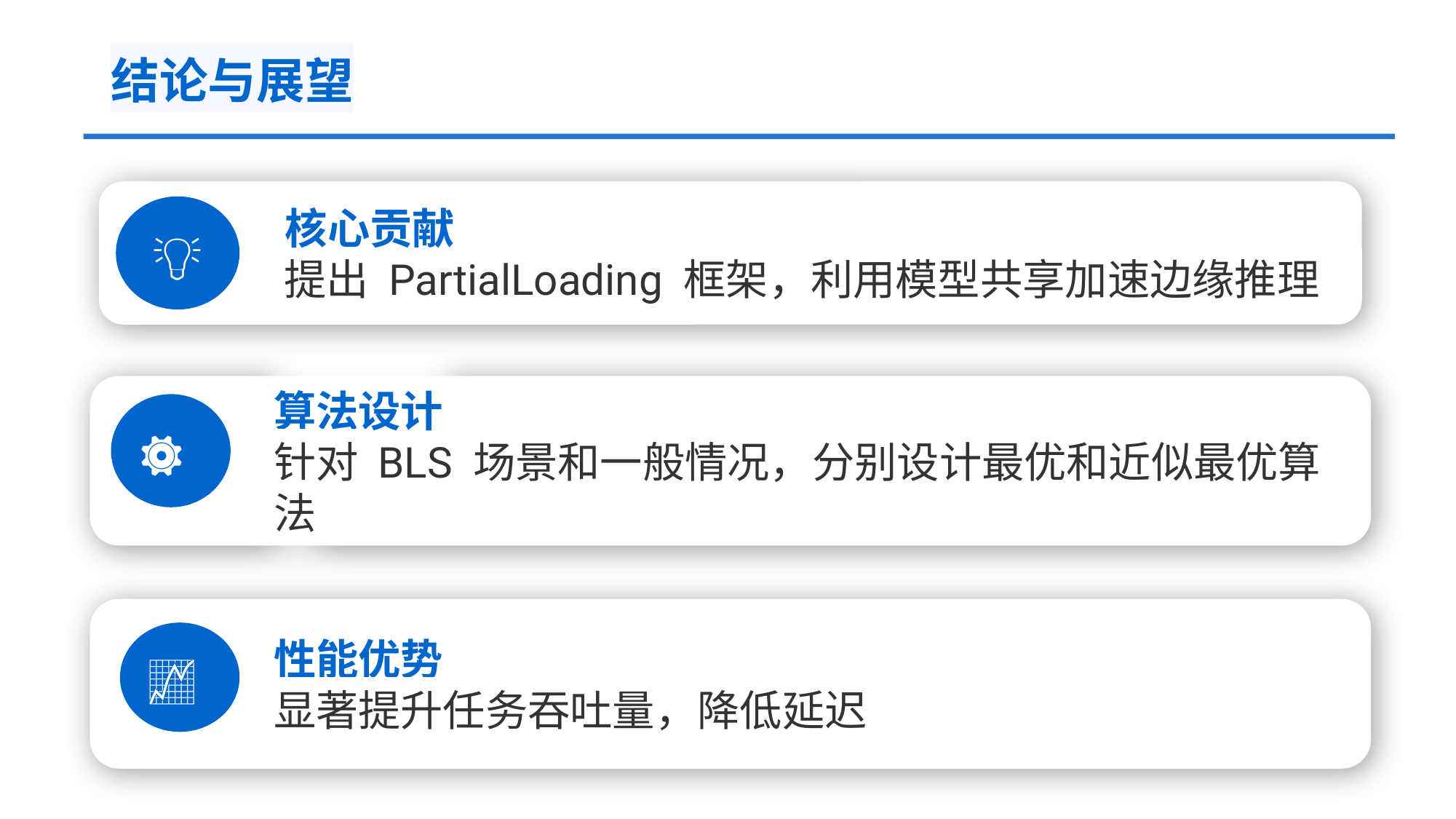

# 结论与展望
     核心贡献
     提出 PartialLoading 框架，利用模型共享加速边缘推理
💡
算法设计
针对 BLS 场景和一般情况，分别设计最优和近似最优算法
⚙️
性能优势
显著提升任务吞吐量，降低延迟
📈